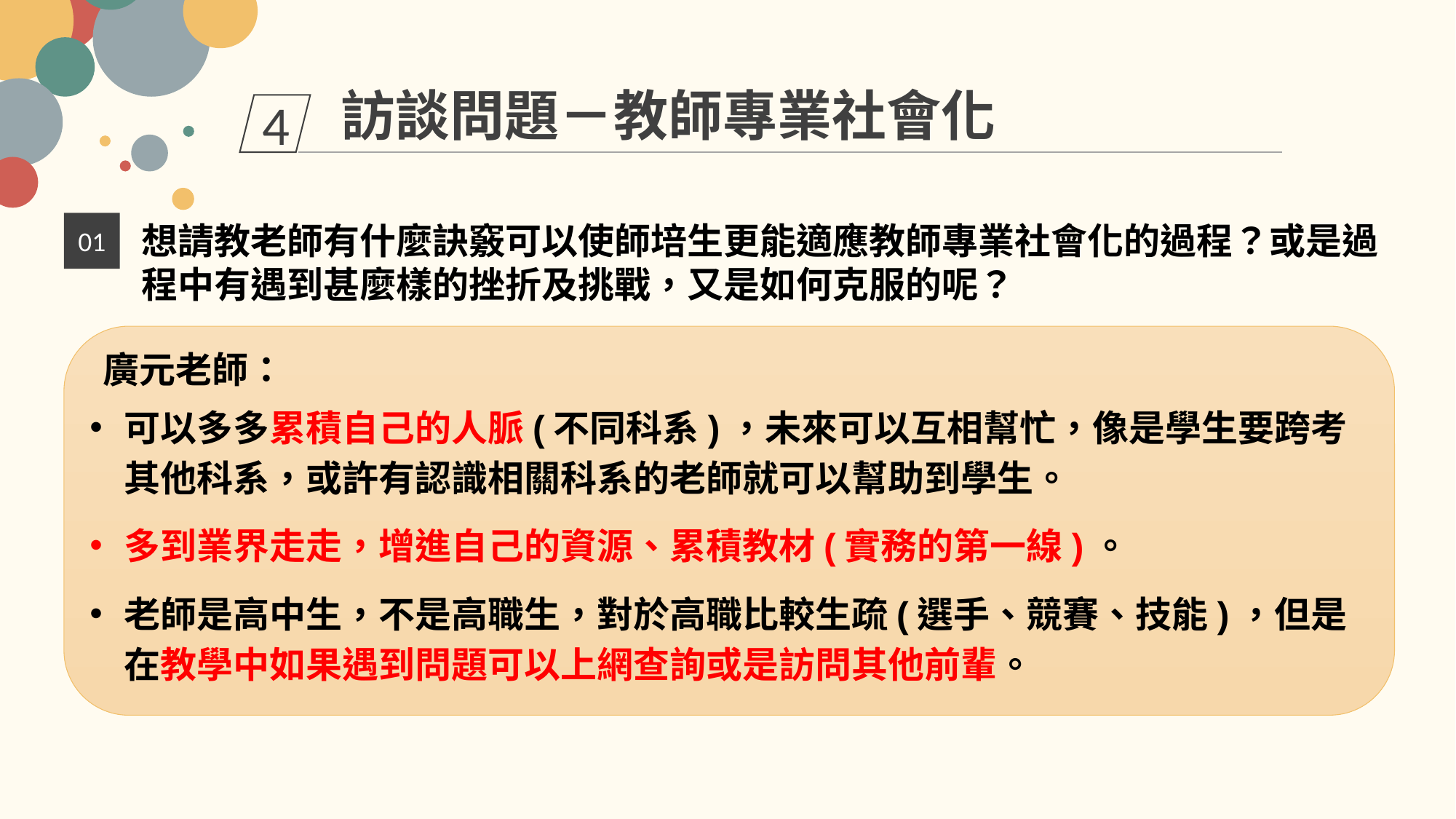

訪談問題－教師專業社會化
4
01
想請教老師有什麼訣竅可以使師培生更能適應教師專業社會化的過程？或是過程中有遇到甚麼樣的挫折及挑戰，又是如何克服的呢？

廣元老師：
可以多多累積自己的人脈(不同科系)，未來可以互相幫忙，像是學生要跨考其他科系，或許有認識相關科系的老師就可以幫助到學生。
多到業界走走，增進自己的資源、累積教材(實務的第一線)。
老師是高中生，不是高職生，對於高職比較生疏(選手、競賽、技能)，但是在教學中如果遇到問題可以上網查詢或是訪問其他前輩。